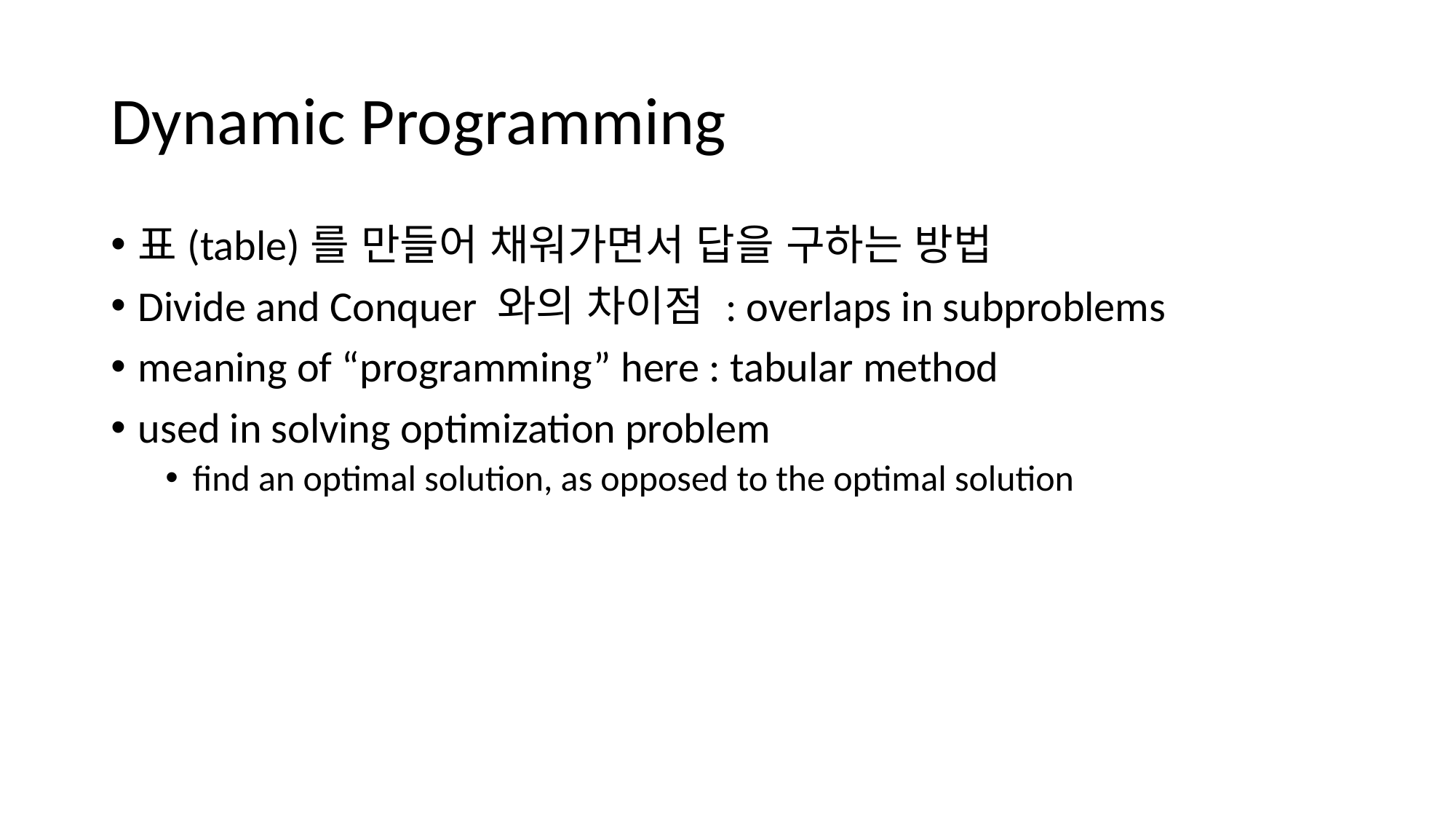

# Dynamic Programming
표(table)를 만들어 채워가면서 답을 구하는 방법
Divide and Conquer 와의 차이점 : overlaps in subproblems
meaning of “programming” here : tabular method
used in solving optimization problem
find an optimal solution, as opposed to the optimal solution